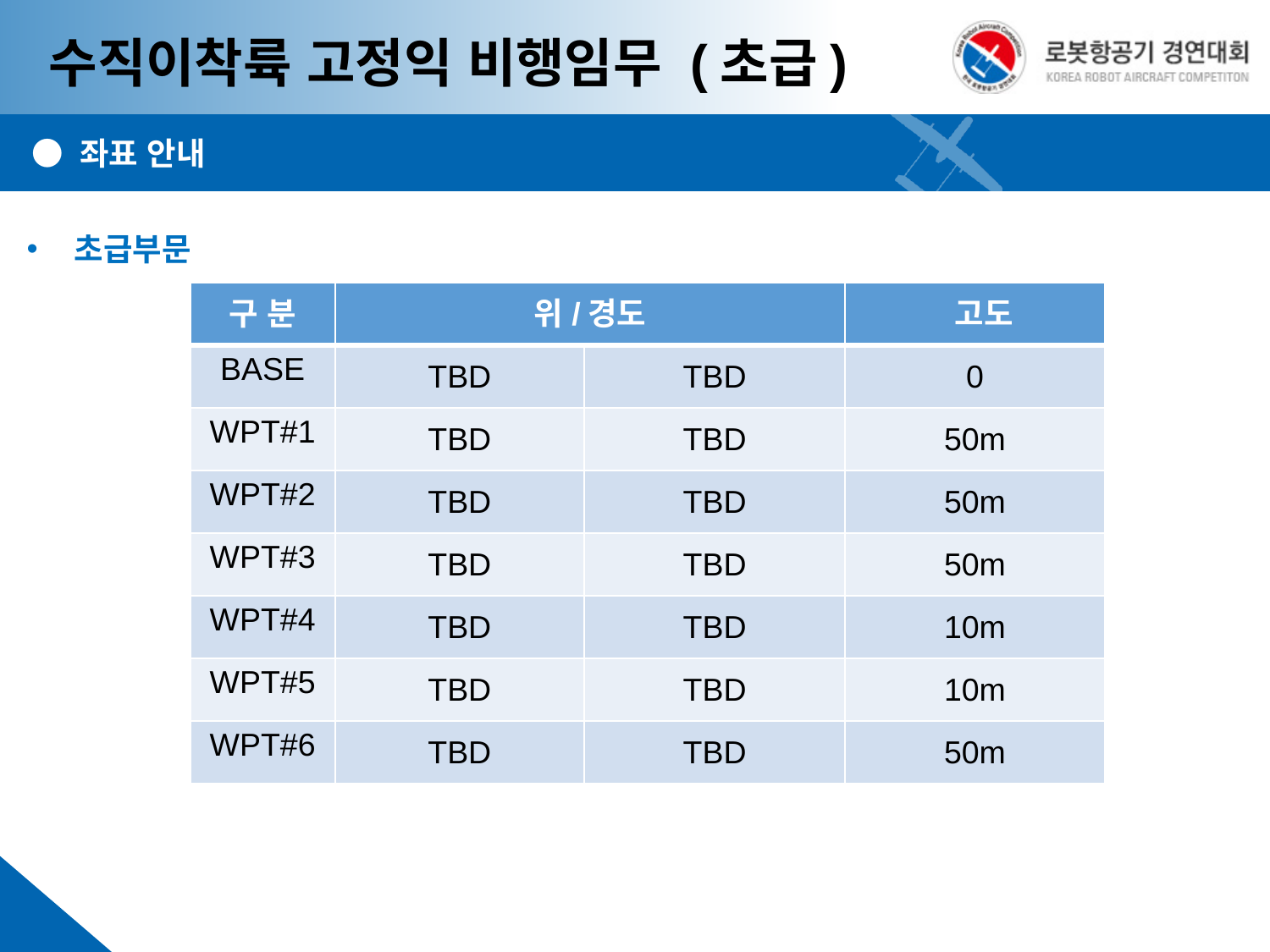

수직이착륙 고정익 비행임무 (초급)
● 좌표 안내
초급부문
| 구 분 | 위/경도 |  | 고도 |
| --- | --- | --- | --- |
| BASE | TBD | TBD | 0 |
| WPT#1 | TBD | TBD | 50m |
| WPT#2 | TBD | TBD | 50m |
| WPT#3 | TBD | TBD | 50m |
| WPT#4 | TBD | TBD | 10m |
| WPT#5 | TBD | TBD | 10m |
| WPT#6 | TBD | TBD | 50m |